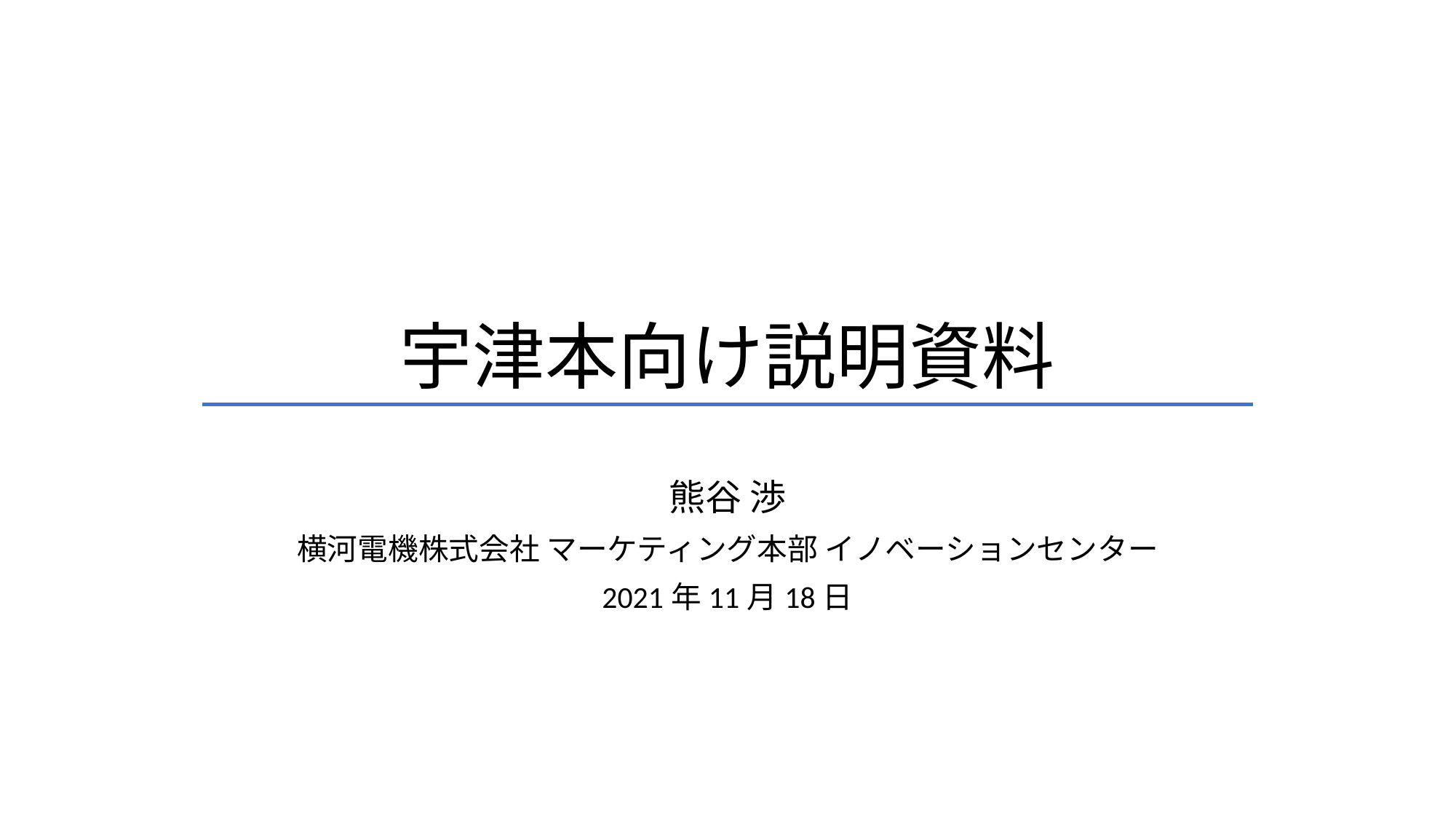

# 宇津本向け説明資料
熊谷 渉
横河電機株式会社 マーケティング本部 イノベーションセンター
2021年11月18日